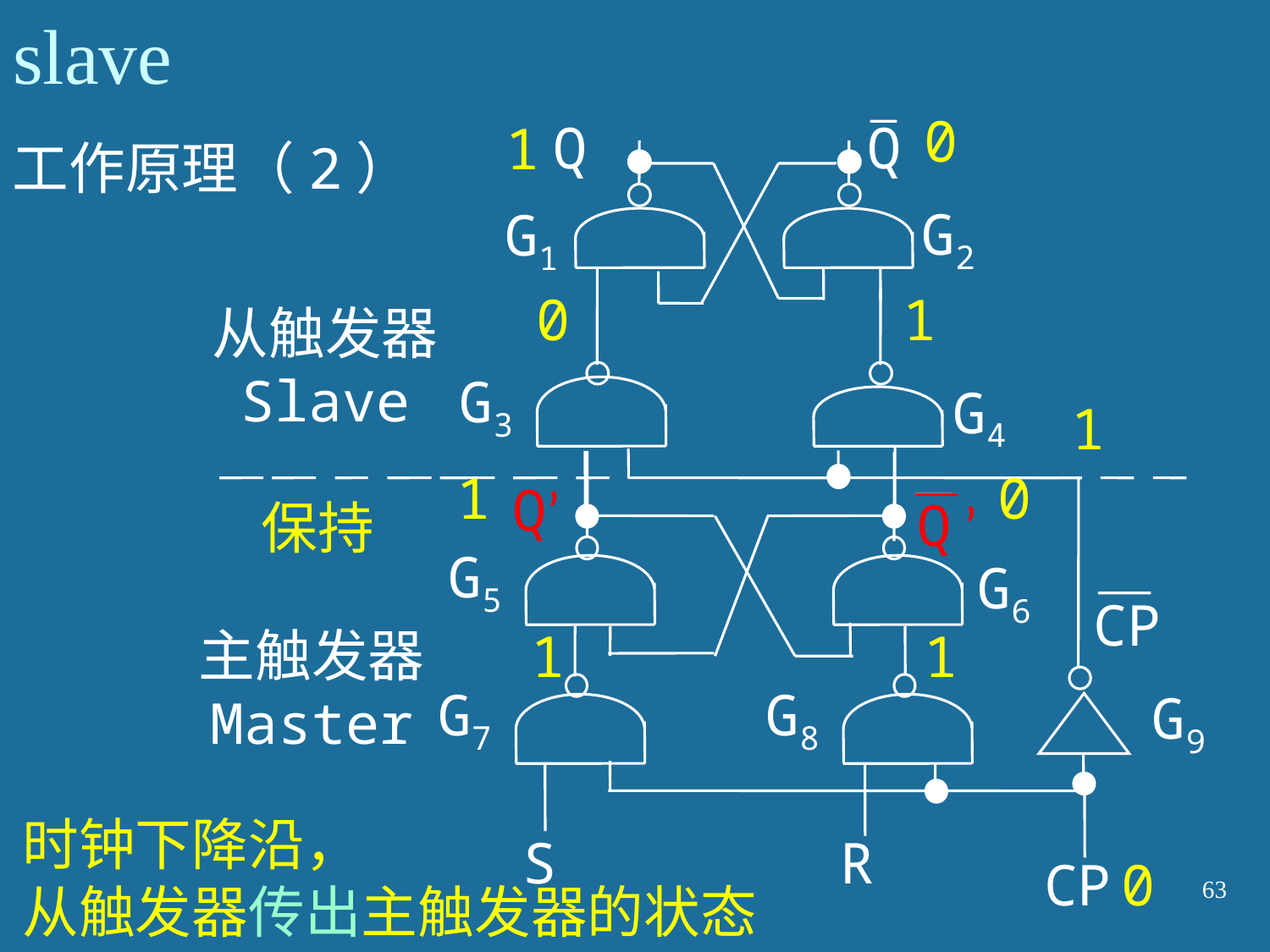

# 5.3.2 主从R-S触发器 master-slave
0
Q
Q

G2
G1

从触发器
Slave

G3

G4

CP

G9

1
工作原理（2）

0
1

1

Q’
Q ’

G5

G6
主触发器
Master

G7
G8

S
R
CP
1
0
保持

1
1

时钟下降沿，
从触发器传出主触发器的状态
0
63